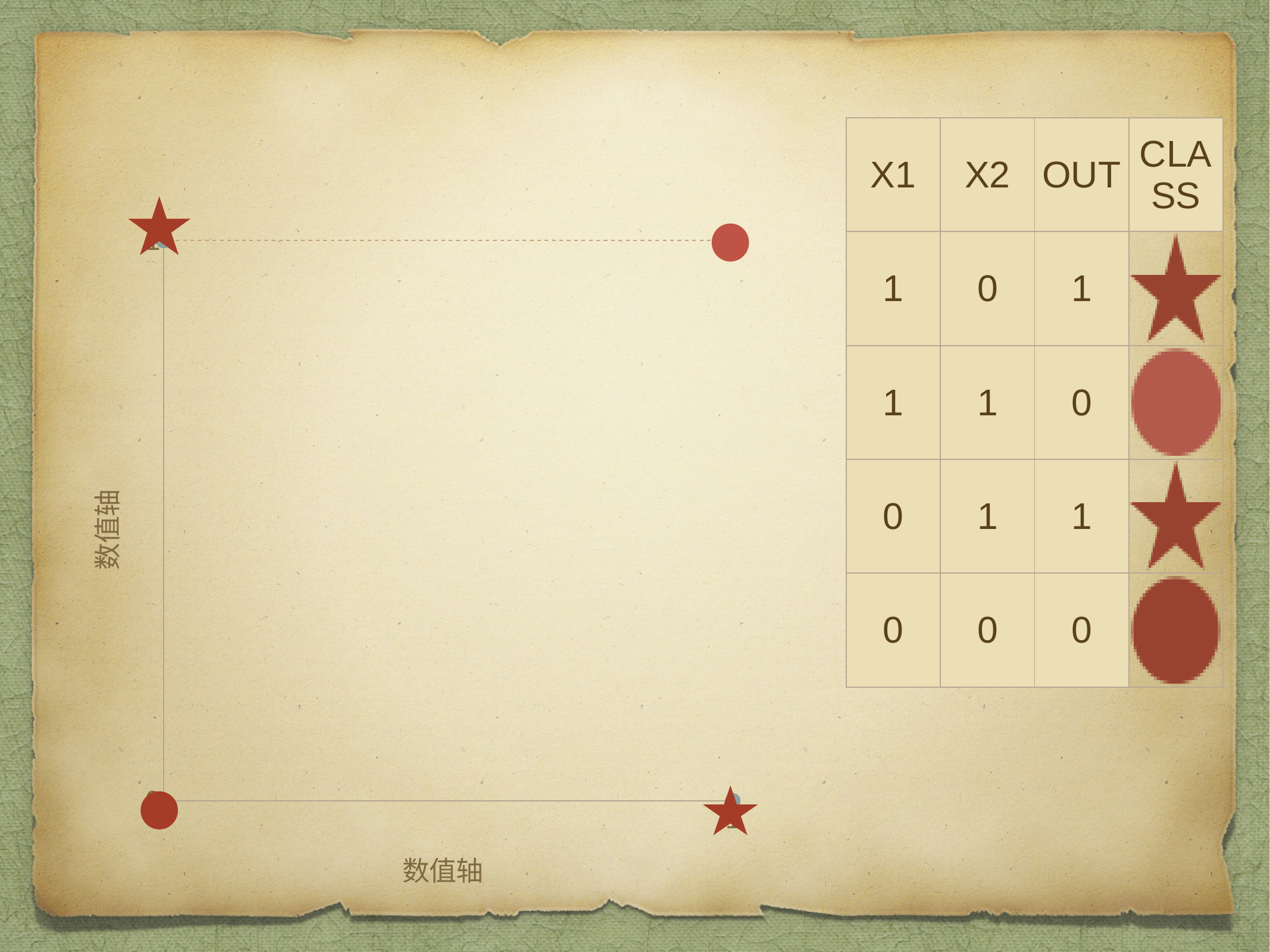

| X1 | X2 | OUT | CLASS |
| --- | --- | --- | --- |
| 1 | 0 | 1 |  |
| 1 | 1 | 0 |  |
| 0 | 1 | 1 |  |
| 0 | 0 | 0 |  |

### Chart

| Category | 六月 |
|---|---|